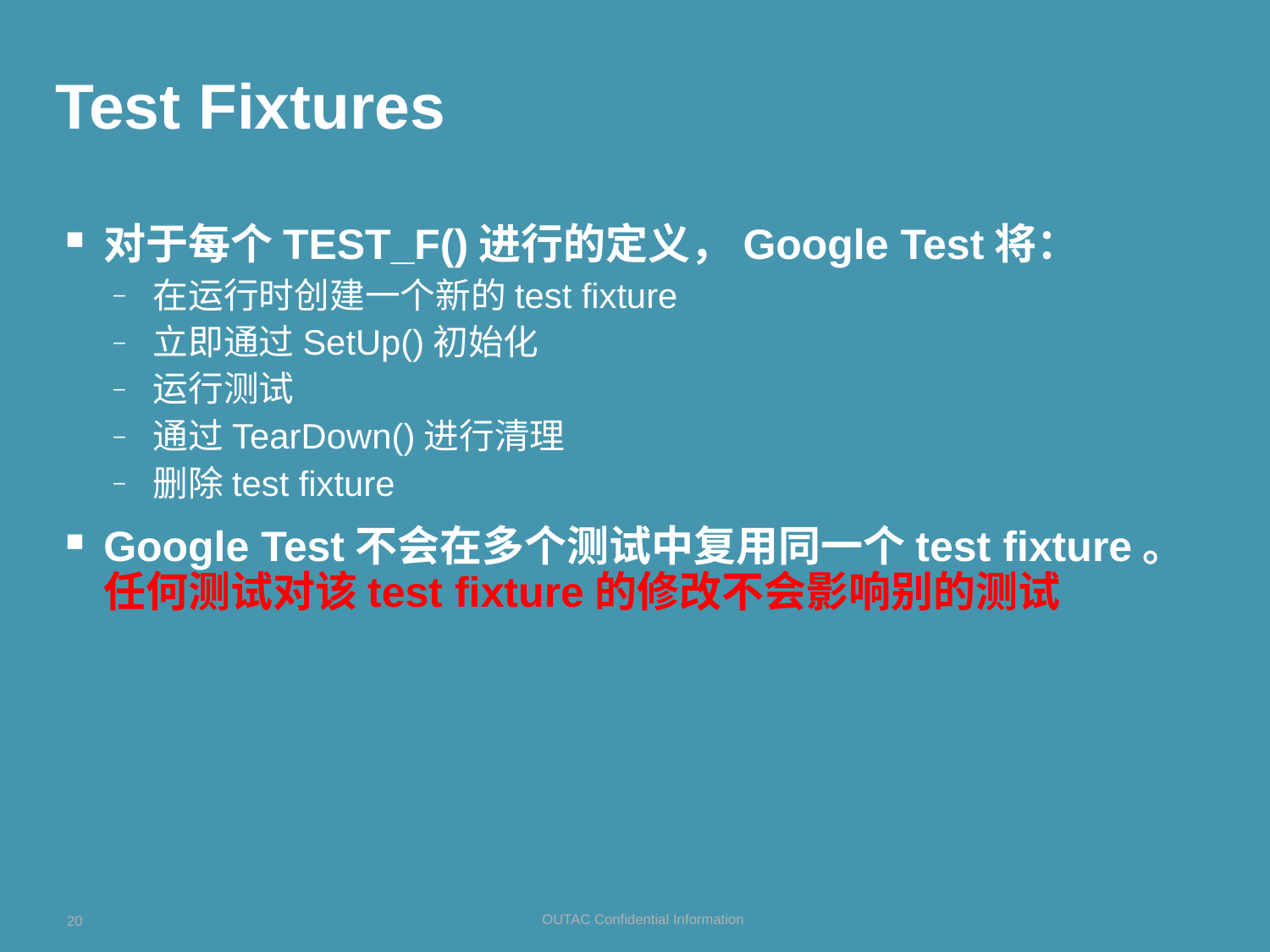

# Test Fixtures
对于每个TEST_F()进行的定义，Google Test将：
在运行时创建一个新的test fixture
立即通过SetUp()初始化
运行测试
通过TearDown()进行清理
删除test fixture
Google Test不会在多个测试中复用同一个test fixture。任何测试对该test fixture的修改不会影响别的测试
20